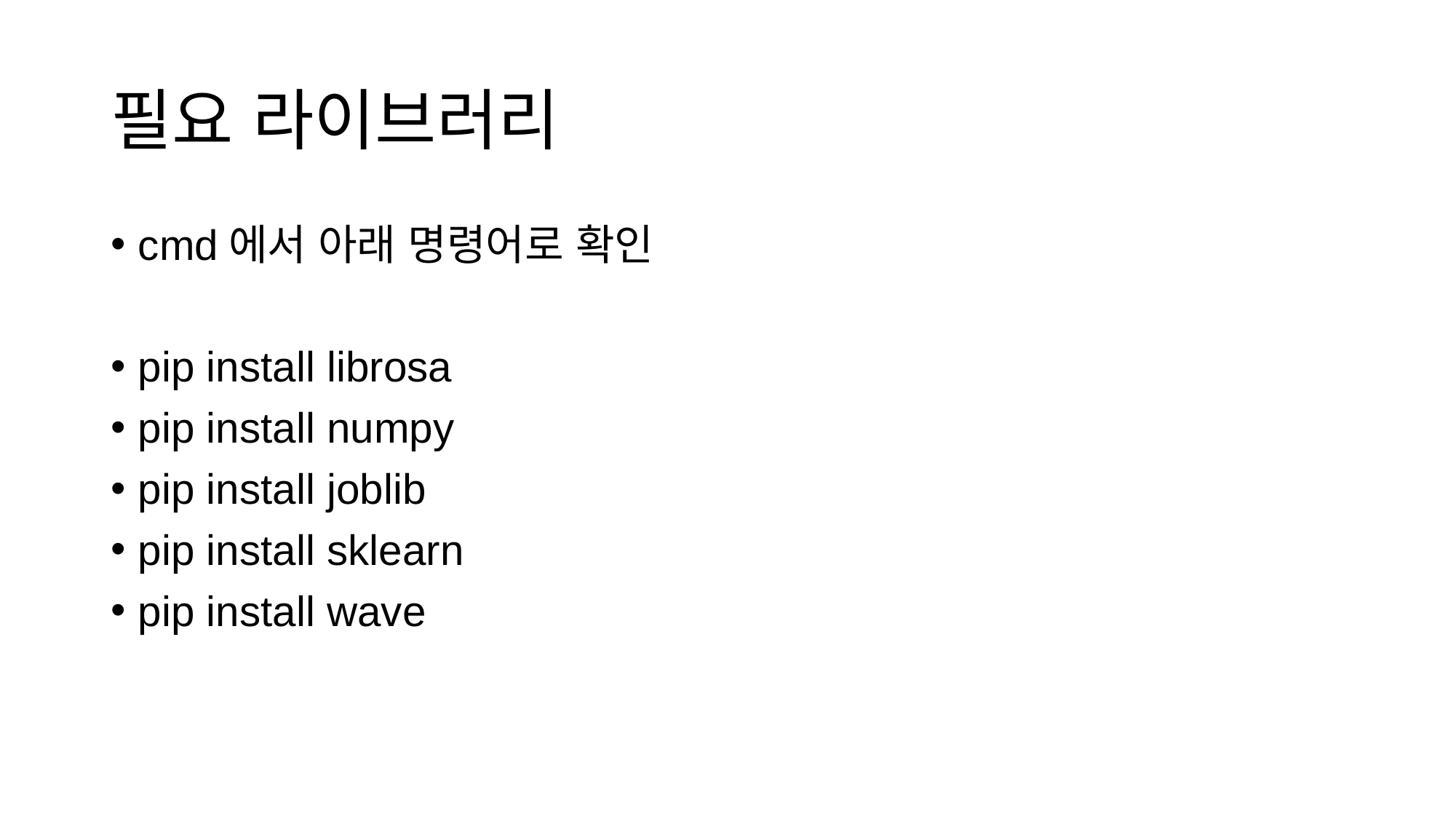

# 필요 라이브러리
cmd에서 아래 명령어로 확인

pip install librosa
pip install numpy
pip install joblib
pip install sklearn
pip install wave